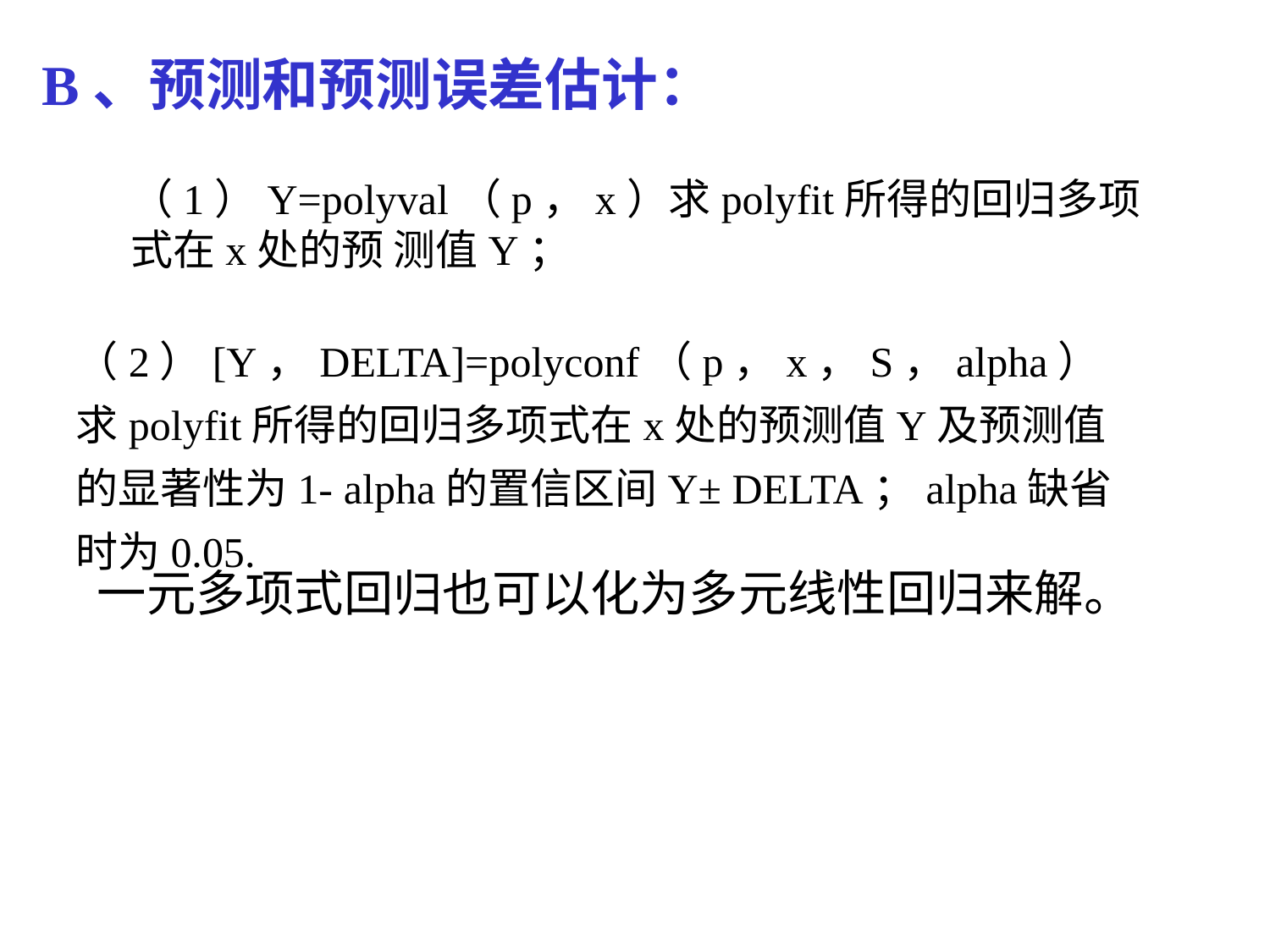

B、预测和预测误差估计：
（1）Y=polyval（p，x）求polyfit所得的回归多项式在x处的预 测值Y；
（2）[Y，DELTA]=polyconf（p，x，S，alpha）求polyfit所得的回归多项式在x处的预测值Y及预测值的显著性为1- alpha的置信区间Y± DELTA；alpha缺省时为0.05.
一元多项式回归也可以化为多元线性回归来解。